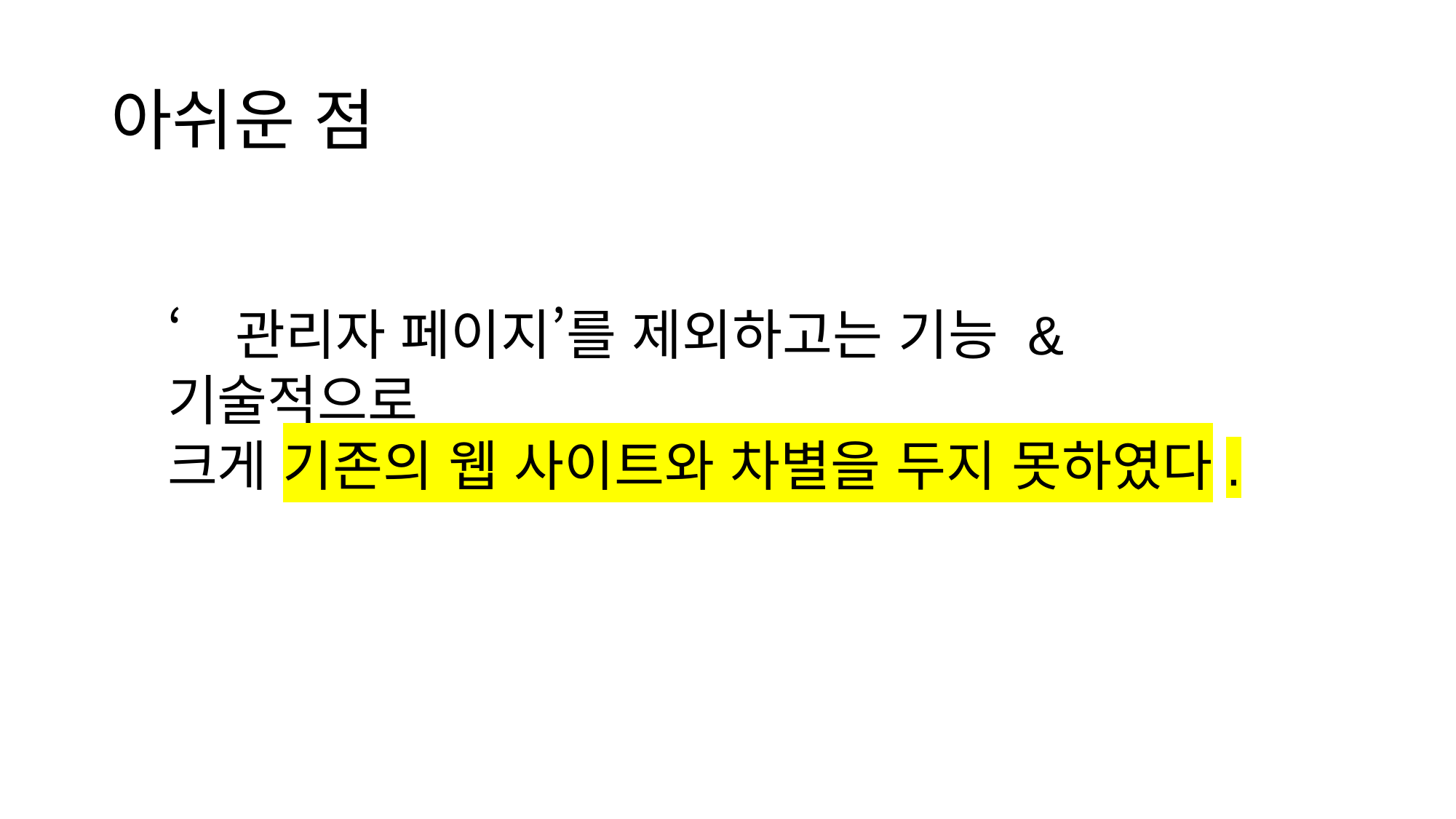

# 아쉬운 점
‘관리자 페이지’를 제외하고는 기능 & 기술적으로
크게 기존의 웹 사이트와 차별을 두지 못하였다.